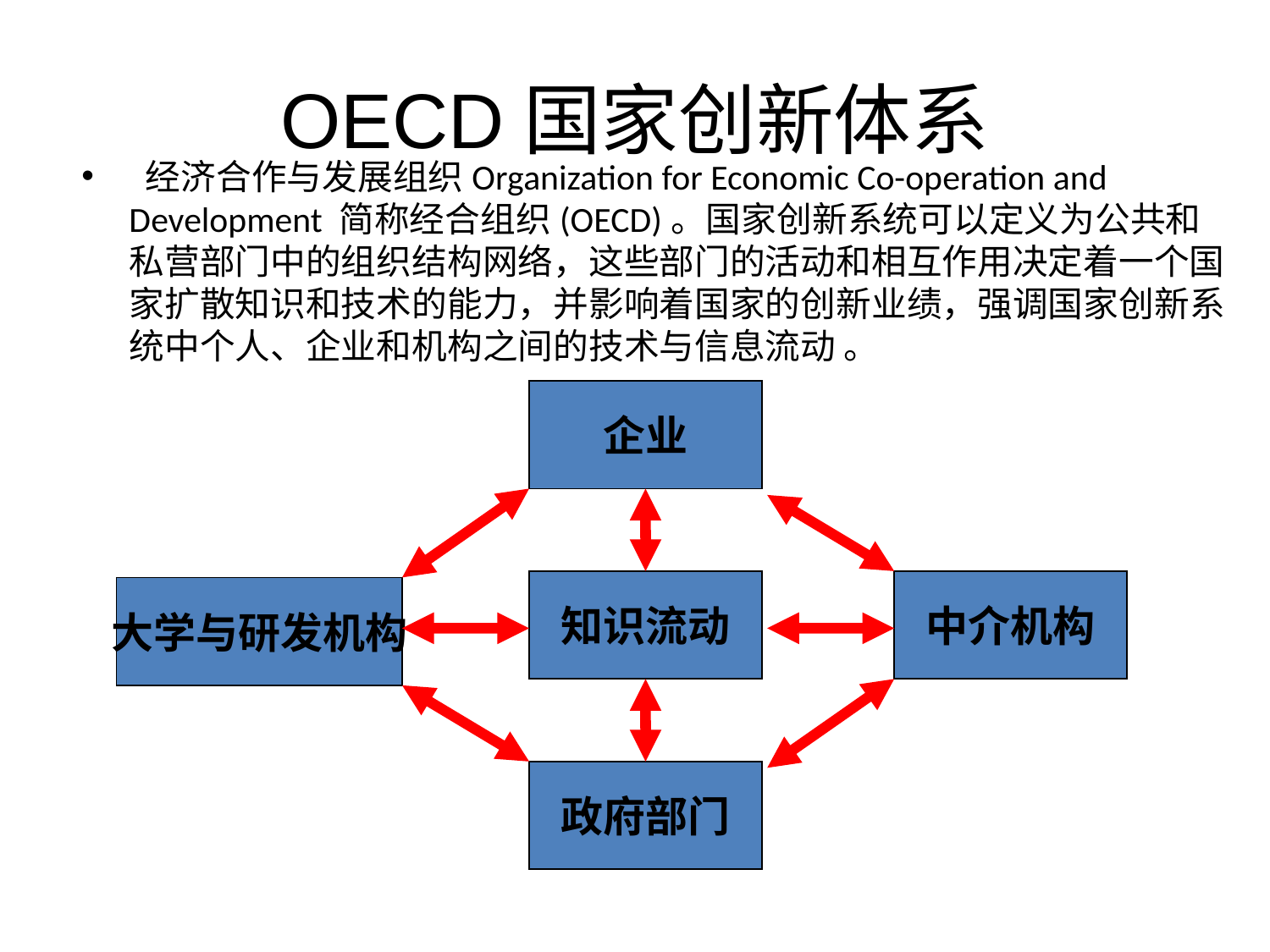

OECD国家创新体系
 经济合作与发展组织Organization for Economic Co-operation and Development 简称经合组织(OECD)。国家创新系统可以定义为公共和私营部门中的组织结构网络，这些部门的活动和相互作用决定着一个国家扩散知识和技术的能力，并影响着国家的创新业绩，强调国家创新系统中个人、企业和机构之间的技术与信息流动 。
企业

知识流动
中介机构
大学与研发机构

政府部门